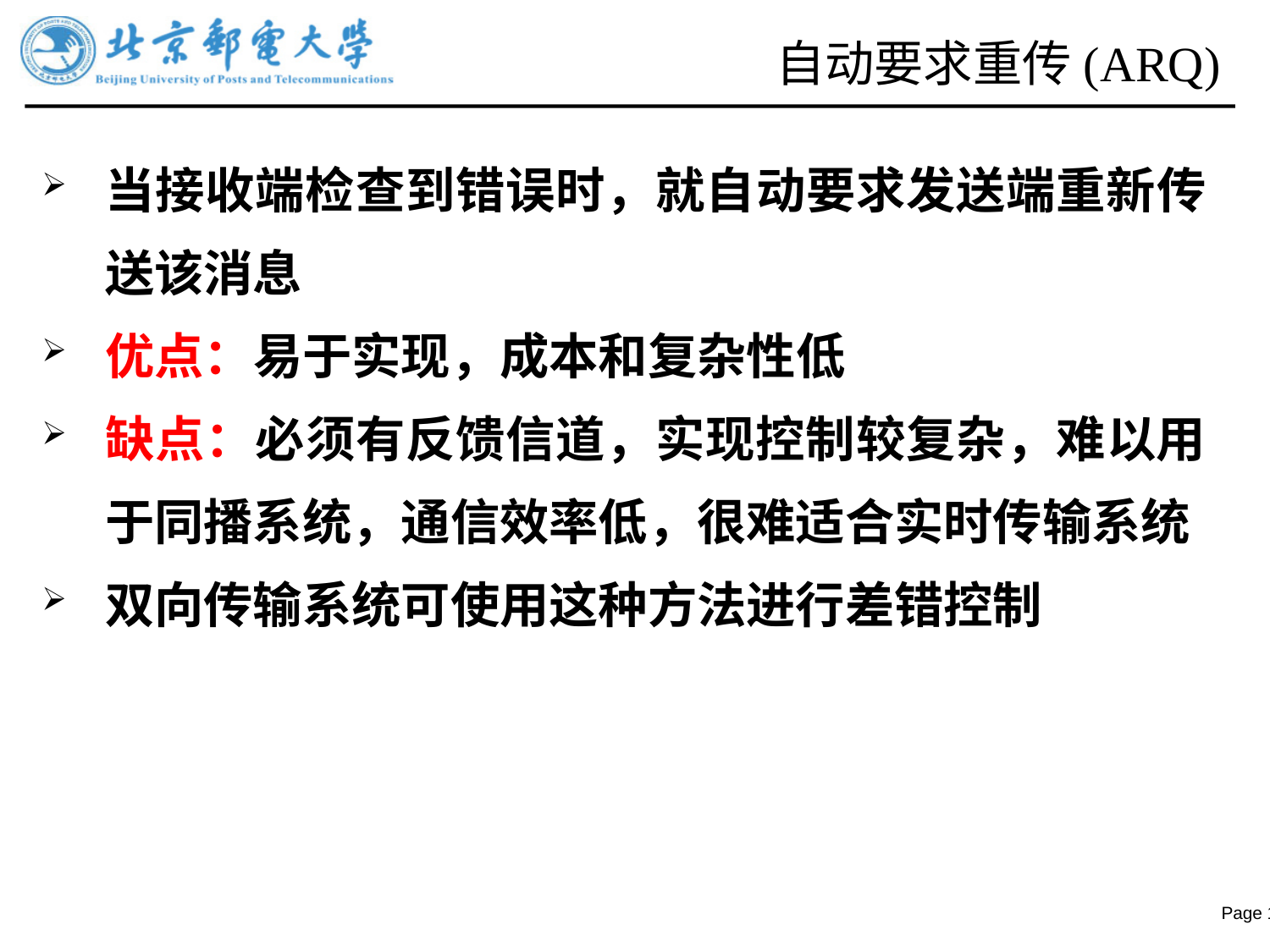

# 自动要求重传(ARQ)
当接收端检查到错误时，就自动要求发送端重新传送该消息
优点：易于实现，成本和复杂性低
缺点：必须有反馈信道，实现控制较复杂，难以用于同播系统，通信效率低，很难适合实时传输系统
双向传输系统可使用这种方法进行差错控制